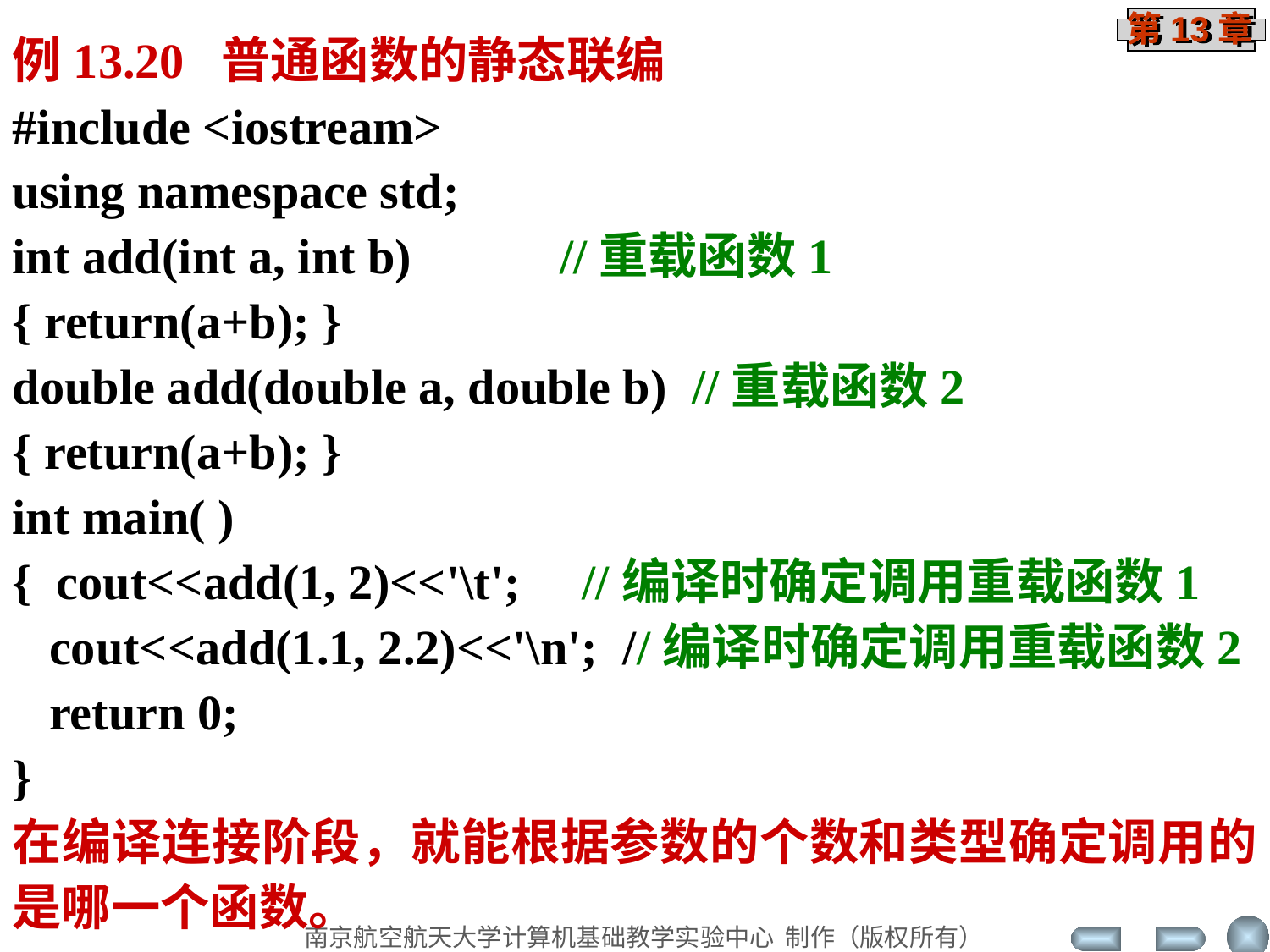

例13.20  普通函数的静态联编
#include <iostream>
using namespace std;
int add(int a, int b)            //重载函数1
{ return(a+b); }
double add(double a, double b)  //重载函数2
{ return(a+b); }
int main( )
{  cout<<add(1, 2)<<'\t';     //编译时确定调用重载函数1
   cout<<add(1.1, 2.2)<<'\n';  //编译时确定调用重载函数2
   return 0;
}
在编译连接阶段，就能根据参数的个数和类型确定调用的是哪一个函数。